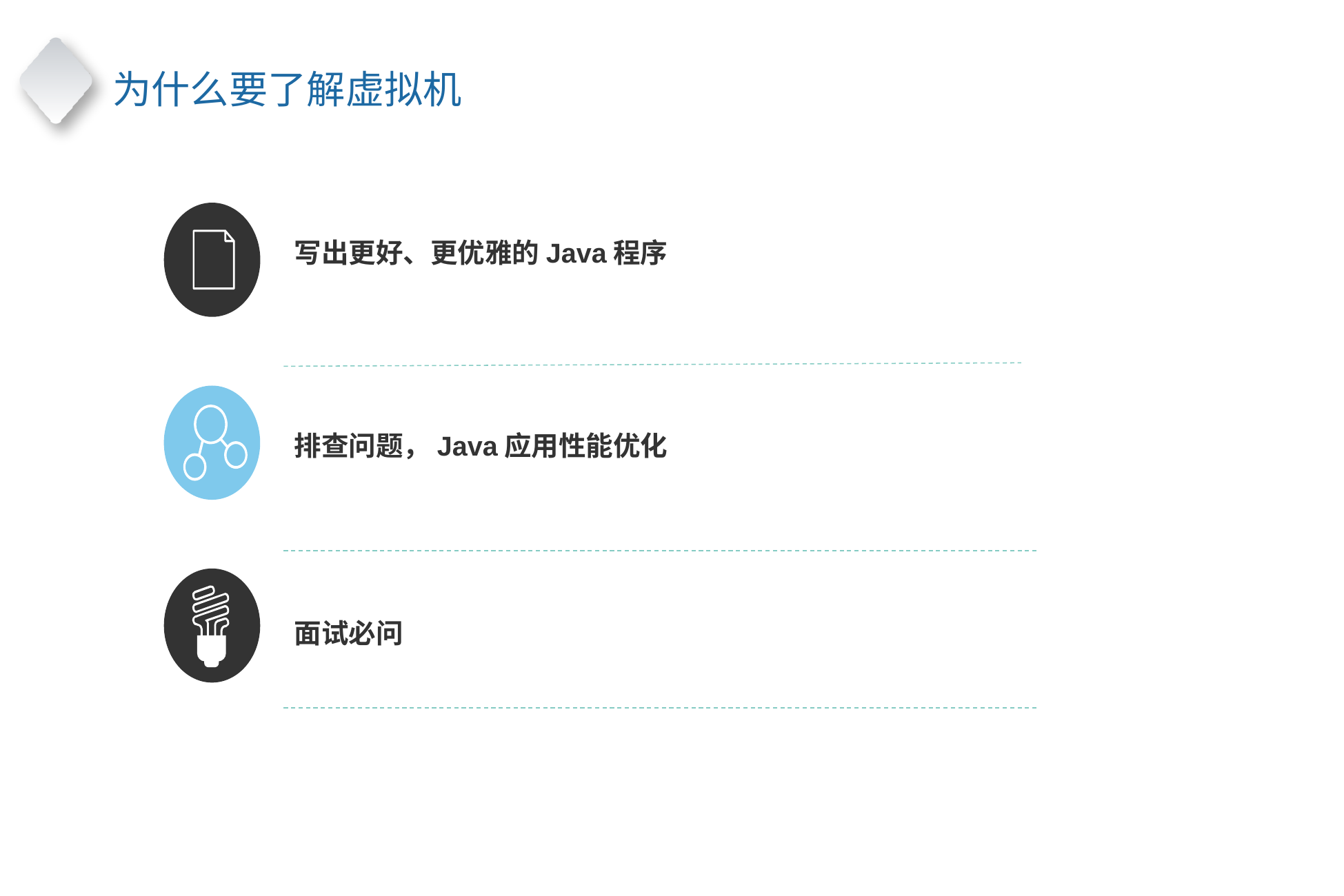

为什么要了解虚拟机

写出更好、更优雅的Java程序

排查问题，Java应用性能优化

面试必问